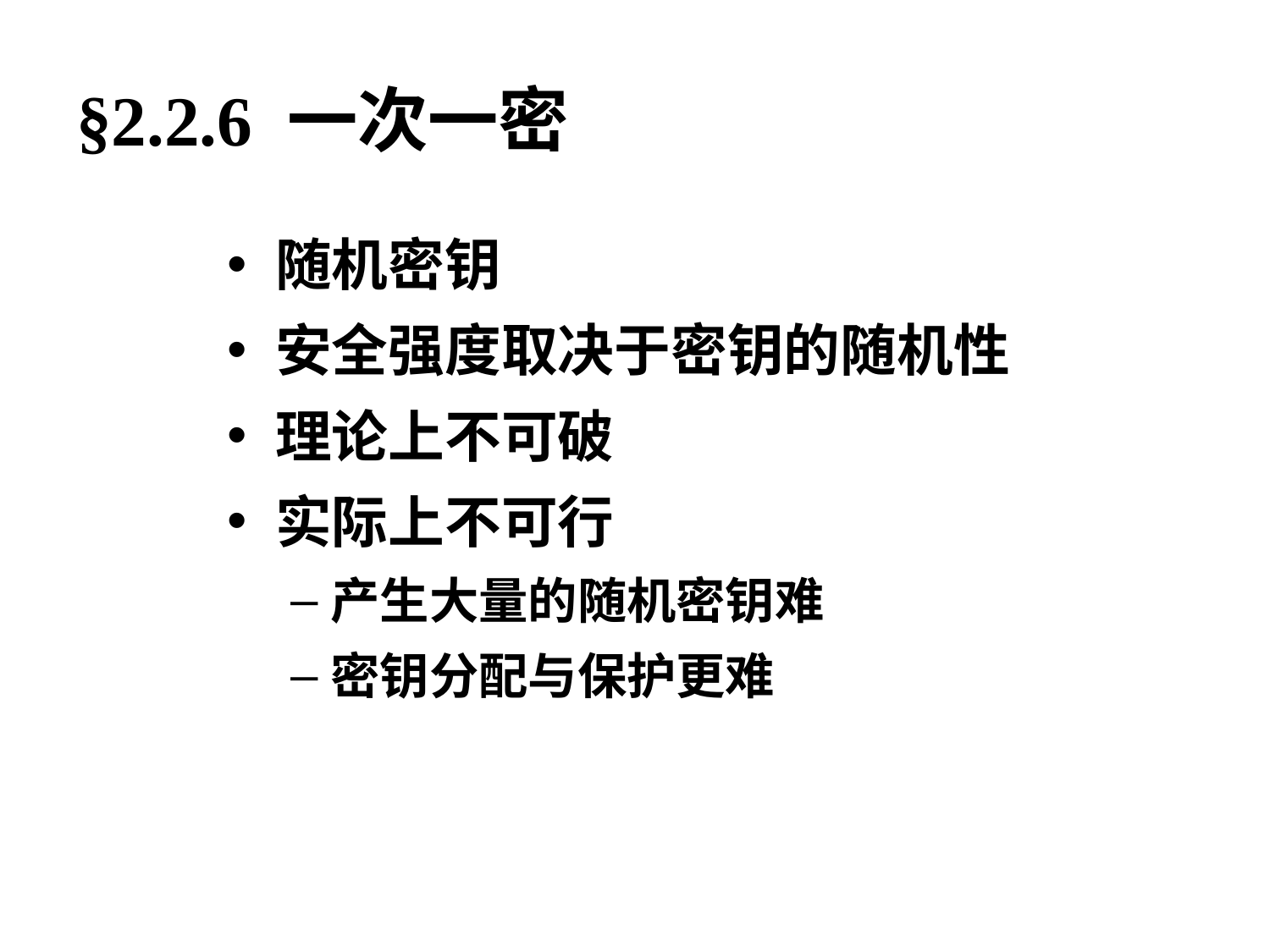

# §2.2.6 一次一密
随机密钥
安全强度取决于密钥的随机性
理论上不可破
实际上不可行
产生大量的随机密钥难
密钥分配与保护更难